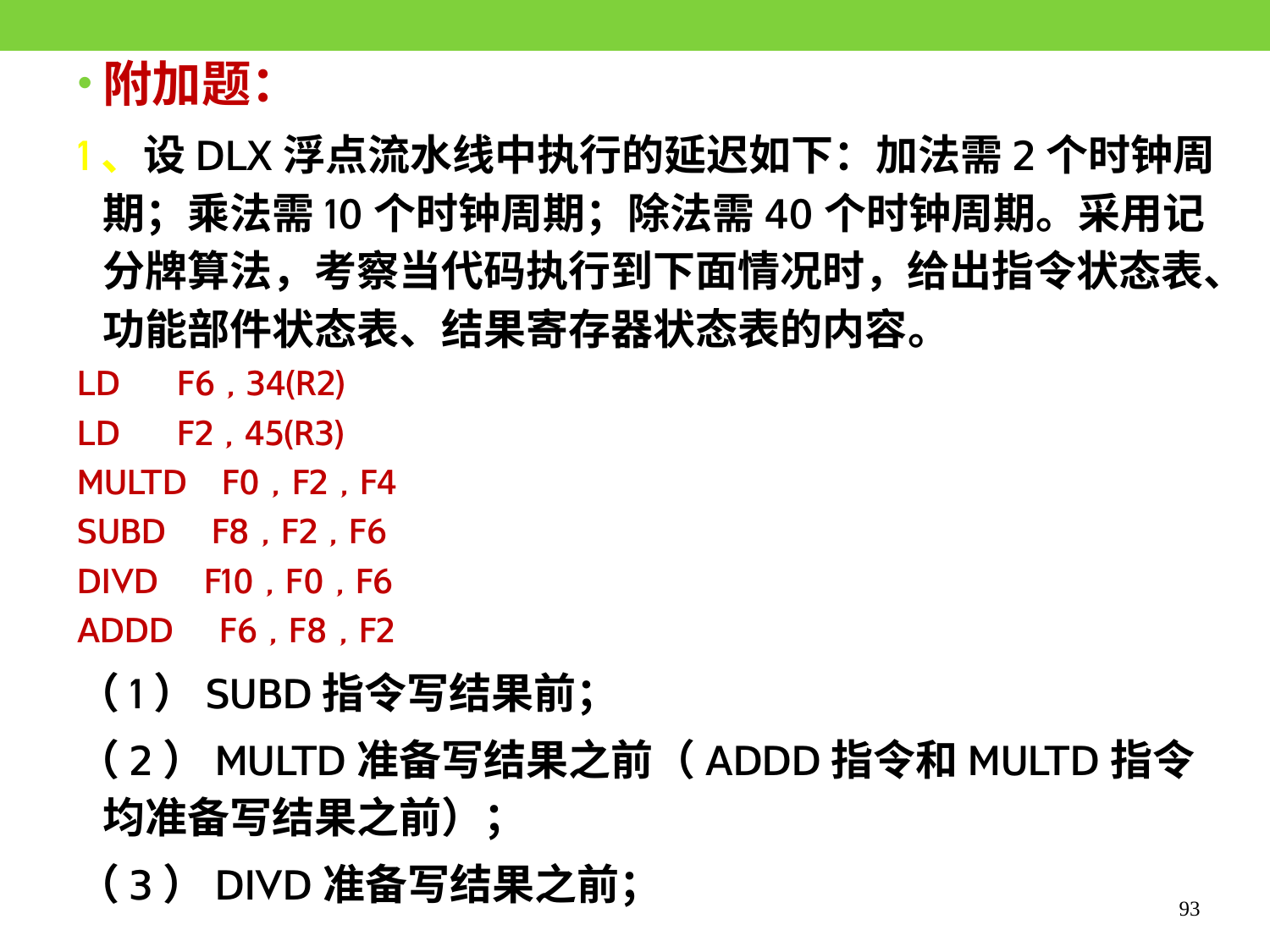

附加题：
1、设DLX浮点流水线中执行的延迟如下：加法需2个时钟周期；乘法需10个时钟周期；除法需40个时钟周期。采用记分牌算法，考察当代码执行到下面情况时，给出指令状态表、功能部件状态表、结果寄存器状态表的内容。
LD     F6 , 34(R2)
LD     F2 , 45(R3)
MULTD   F0 , F2 , F4
SUBD    F8 , F2 , F6
DIVD    F10 , F0 , F6
ADDD    F6 , F8 , F2
（1）SUBD指令写结果前；
（2）MULTD准备写结果之前（ADDD指令和MULTD指令均准备写结果之前）；
（3）DIVD准备写结果之前；

93